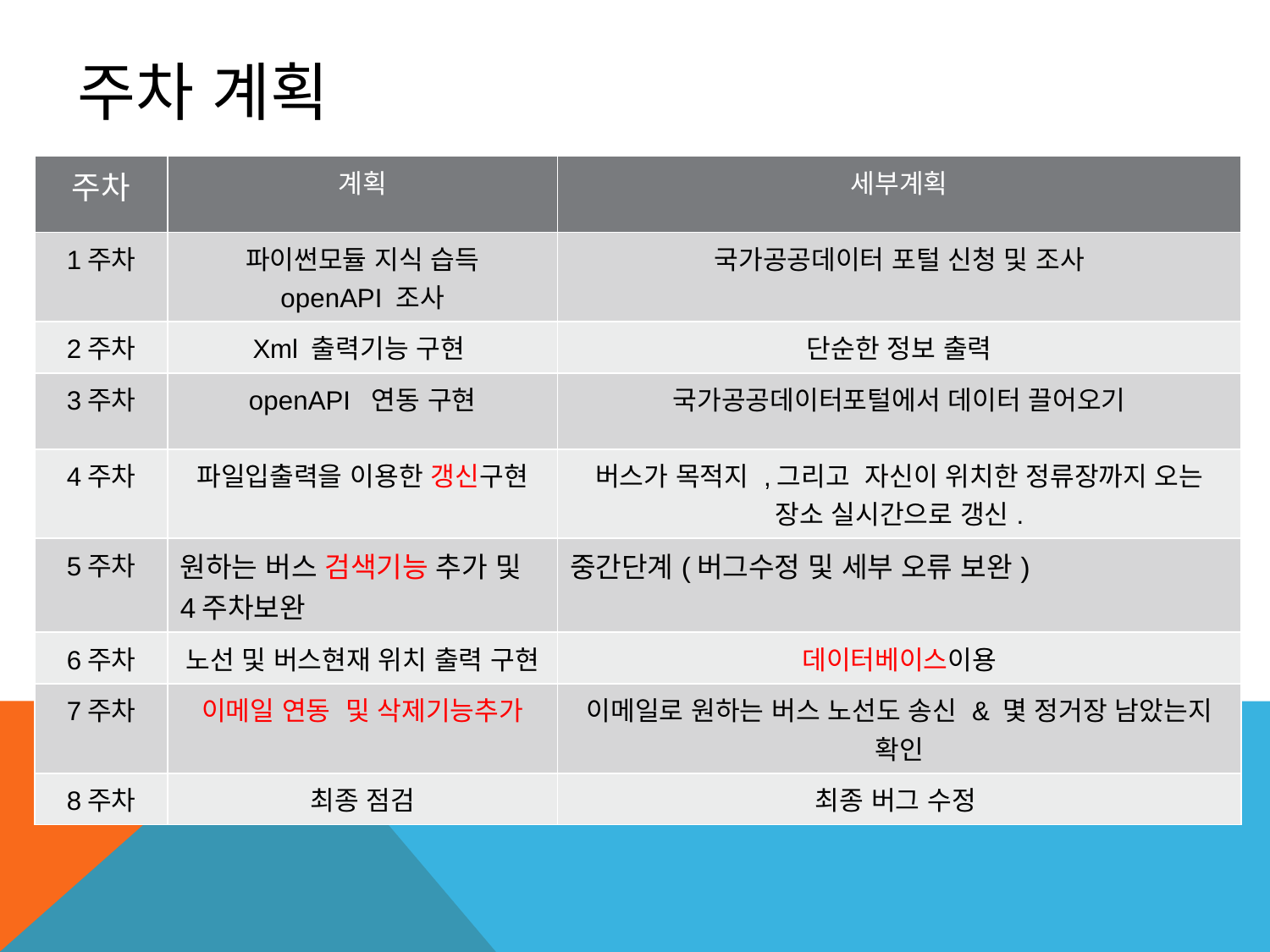

주차 계획
| 주차 | 계획 | 세부계획 |
| --- | --- | --- |
| 1주차 | 파이썬모듈 지식 습득 openAPI 조사 | 국가공공데이터 포털 신청 및 조사 |
| 2주차 | Xml 출력기능 구현 | 단순한 정보 출력 |
| 3주차 | openAPI 연동 구현 | 국가공공데이터포털에서 데이터 끌어오기 |
| 4주차 | 파일입출력을 이용한 갱신구현 | 버스가 목적지 ,그리고 자신이 위치한 정류장까지 오는 장소 실시간으로 갱신. |
| 5주차 | 원하는 버스 검색기능 추가 및 4주차보완 | 중간단계(버그수정 및 세부 오류 보완) |
| 6주차 | 노선 및 버스현재 위치 출력 구현 | 데이터베이스이용 |
| 7주차 | 이메일 연동 및 삭제기능추가 | 이메일로 원하는 버스 노선도 송신 & 몇 정거장 남았는지 확인 |
| 8주차 | 최종 점검 | 최종 버그 수정 |